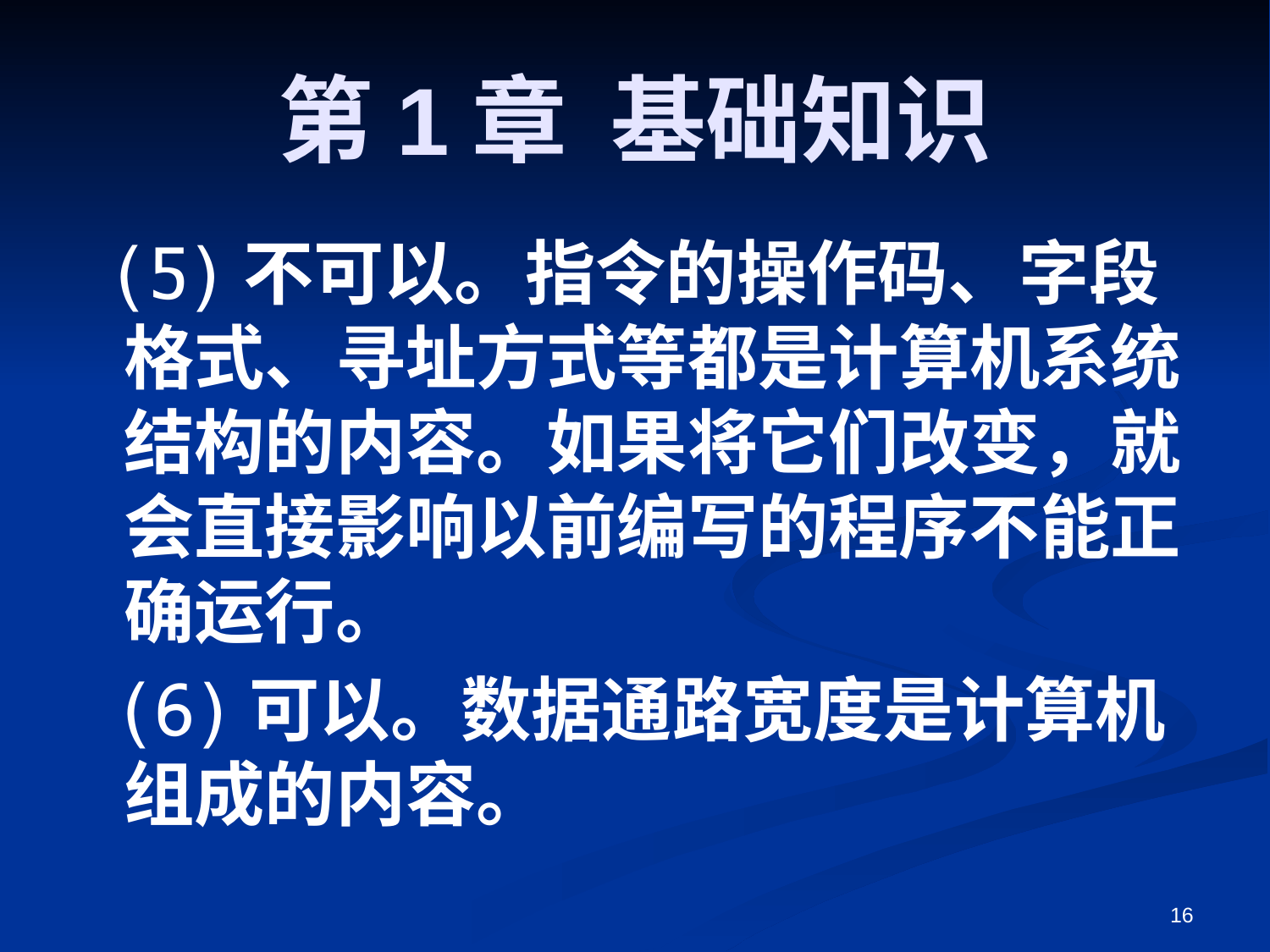

# 第1章  基础知识
  (5)不可以。指令的操作码、字段格式、寻址方式等都是计算机系统结构的内容。如果将它们改变，就会直接影响以前编写的程序不能正确运行。
	(6)可以。数据通路宽度是计算机组成的内容。
16